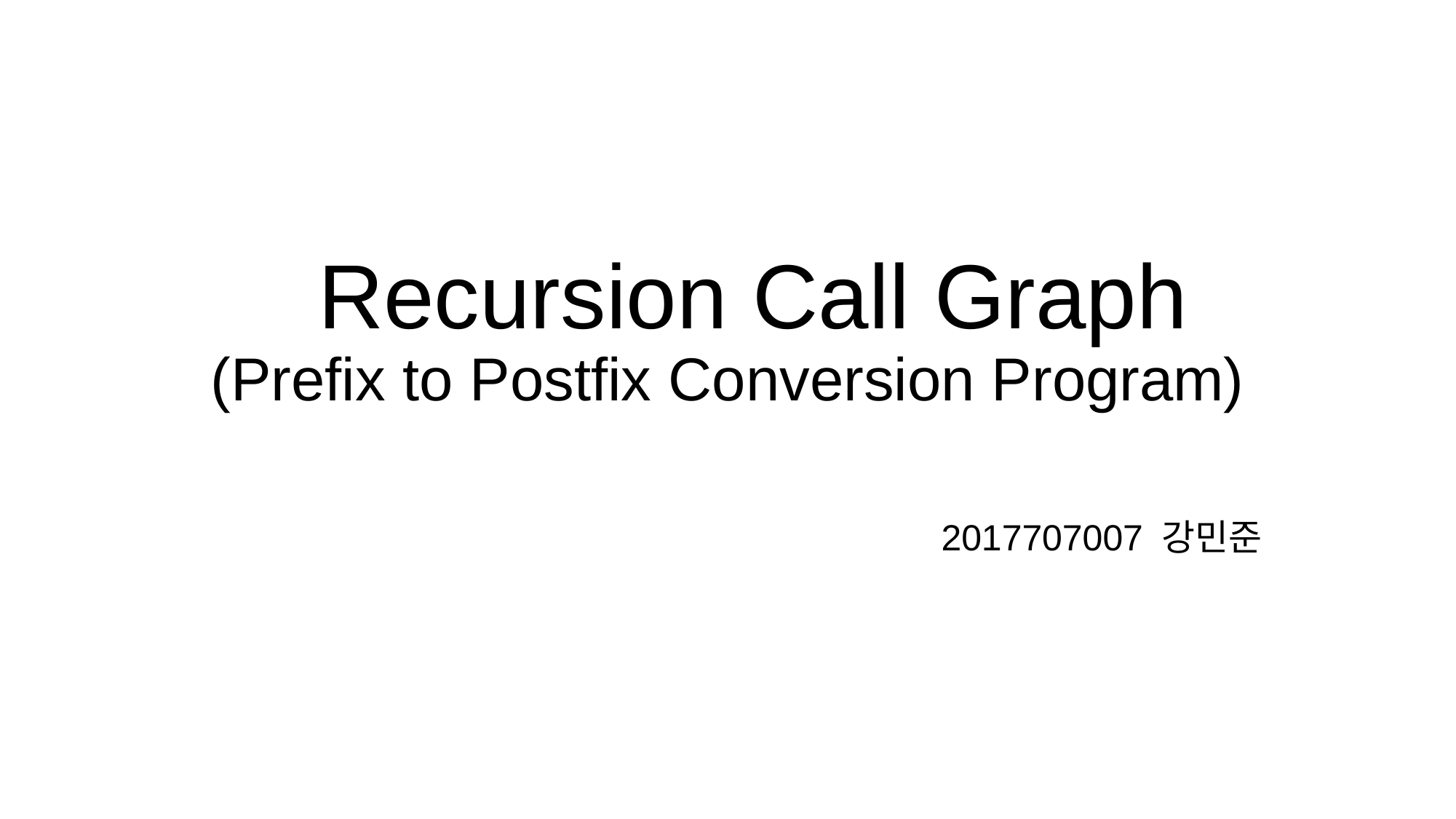

# Recursion Call Graph (Prefix to Postfix Conversion Program)
2017707007 강민준